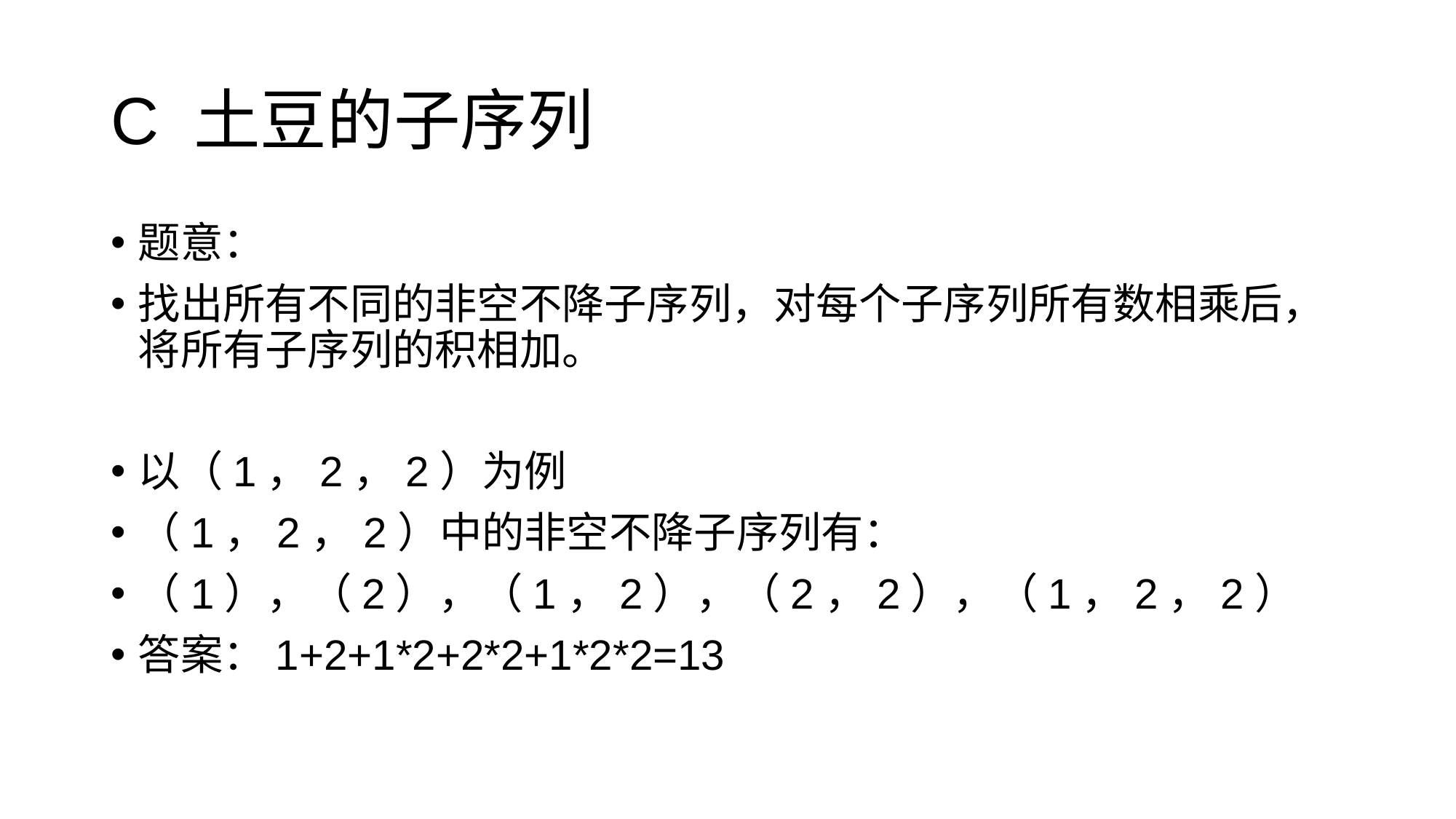

# C 土豆的子序列

题意：
找出所有不同的非空不降子序列，对每个子序列所有数相乘后，将所有子序列的积相加。

以（1，2，2）为例
（1，2，2）中的非空不降子序列有：
（1），（2），（1，2），（2，2），（1，2，2）
答案：1+2+1*2+2*2+1*2*2=13